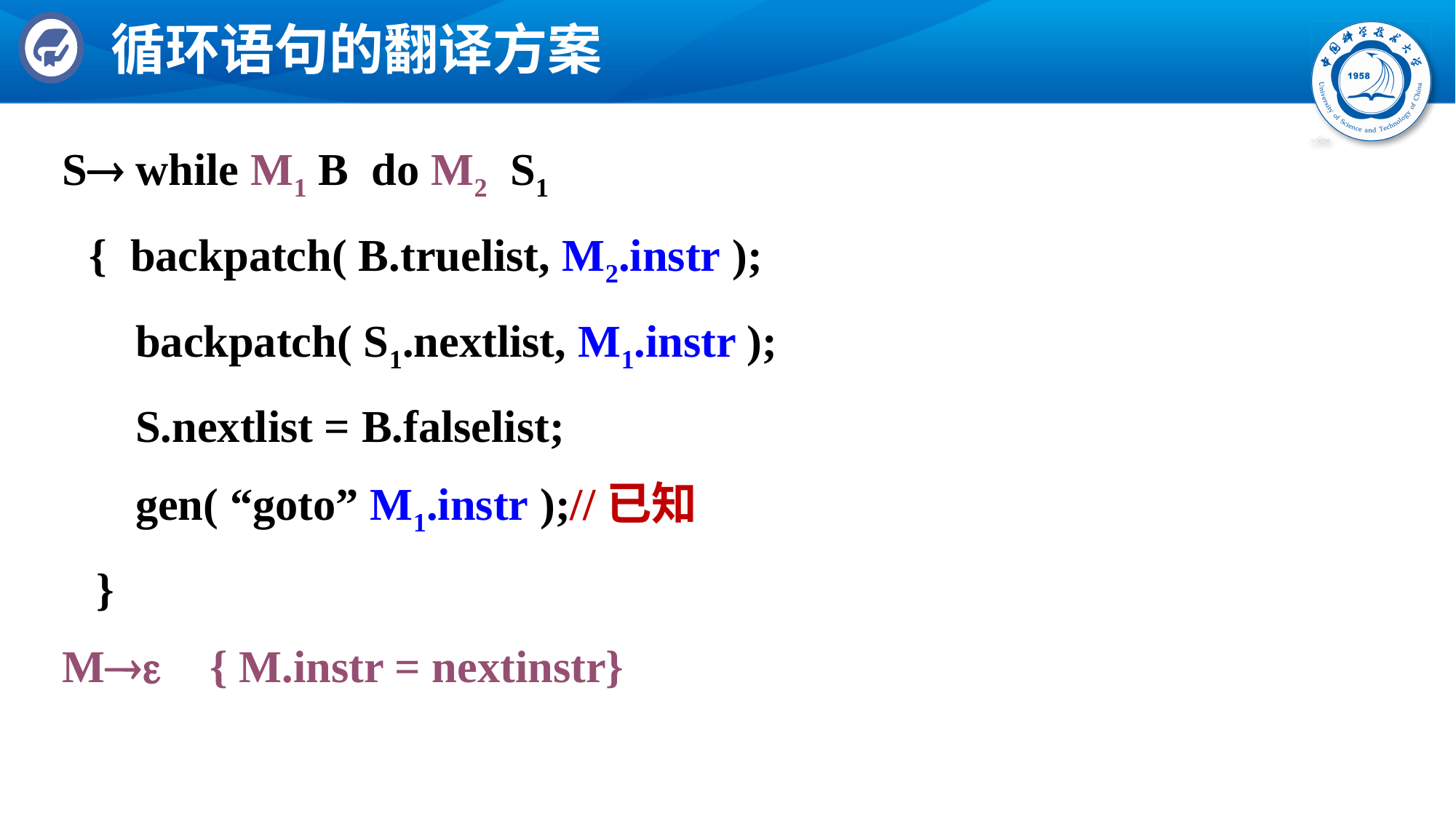

# 循环语句的翻译方案
S→ while M1 B  do M2  S1
	{  backpatch( B.truelist, M2.instr );
	    backpatch( S1.nextlist, M1.instr );
	    S.nextlist = B.falselist;
	    gen( “goto” M1.instr );//已知
   }
M→ε	 { M.instr = nextinstr}